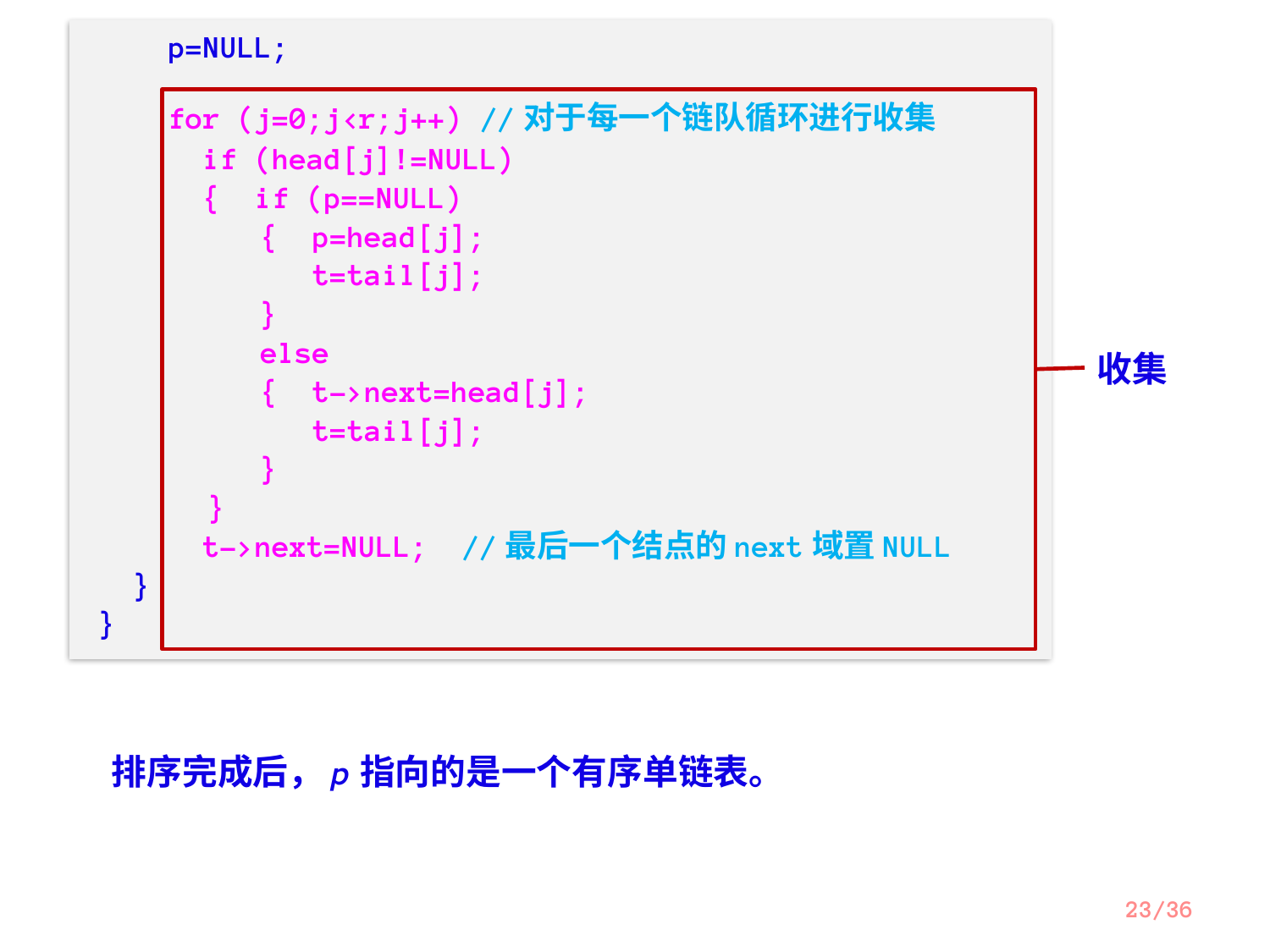

p=NULL;
     for (j=0;j<r;j++) //对于每一个链队循环进行收集
       if (head[j]!=NULL)
       {  if (p==NULL)
	   {  p=head[j];
	      t=tail[j];
	   }
	   else
	   {  t->next=head[j];
	      t=tail[j];
	   }
	}
       t->next=NULL; 	//最后一个结点的next域置NULL
   }
 }

收集
排序完成后，p指向的是一个有序单链表。
23/36